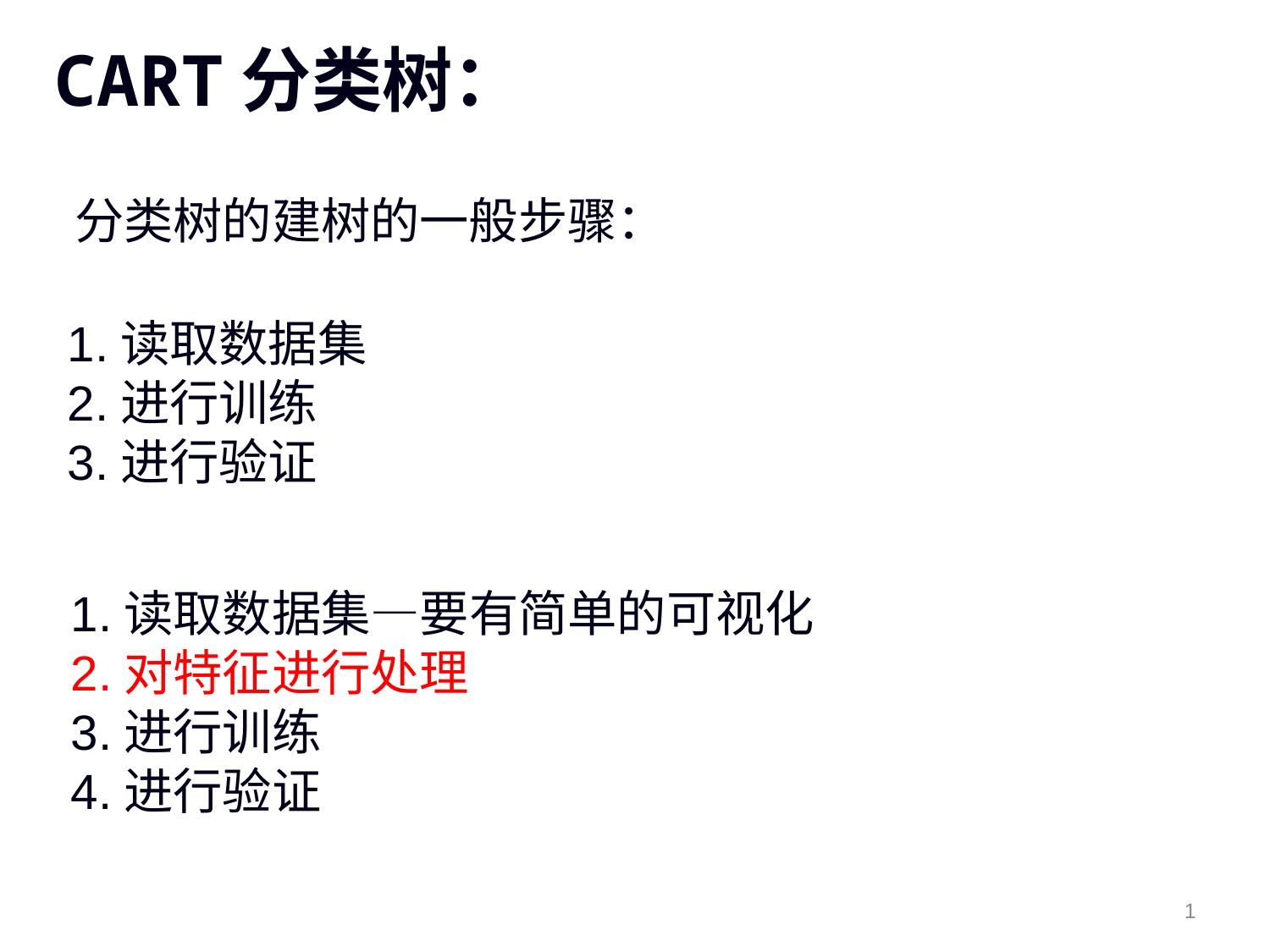

# CART分类树：
分类树的建树的一般步骤：
1.读取数据集
2.进行训练
3.进行验证
1.读取数据集—要有简单的可视化
2.对特征进行处理
3.进行训练
4.进行验证